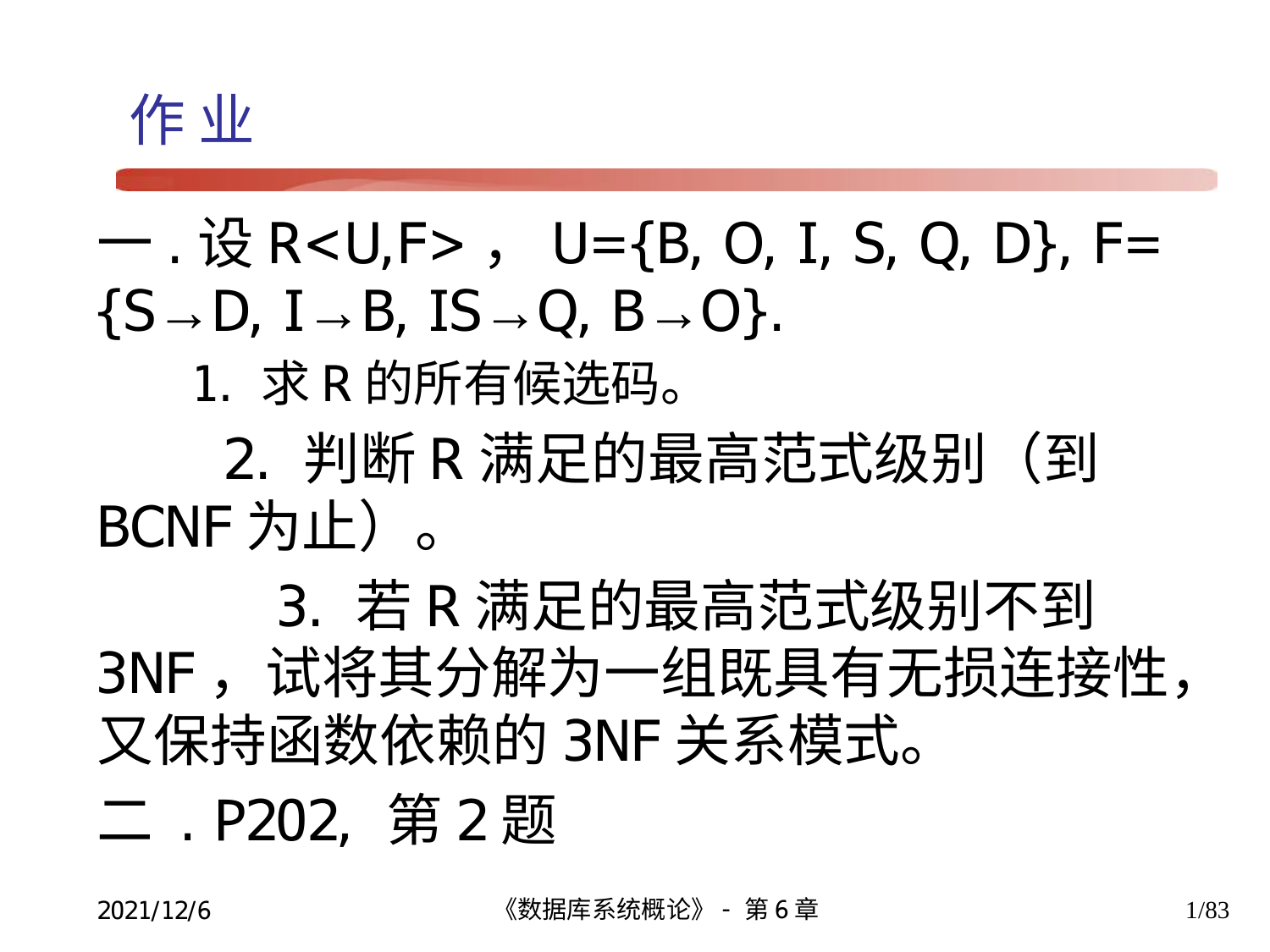

# 作 业
一.设R<U,F>，U={B, O, I, S, Q, D}, F= {S→D, I→B, IS→Q, B→O}.
  1. 求R的所有候选码。
   	2. 判断R满足的最高范式级别（到BCNF为止）。
  	   3. 若R满足的最高范式级别不到3NF，试将其分解为一组既具有无损连接性，又保持函数依赖的3NF关系模式。
二 . P202, 第2题

《数据库系统概论》- 第6章
1/83
2021/12/6